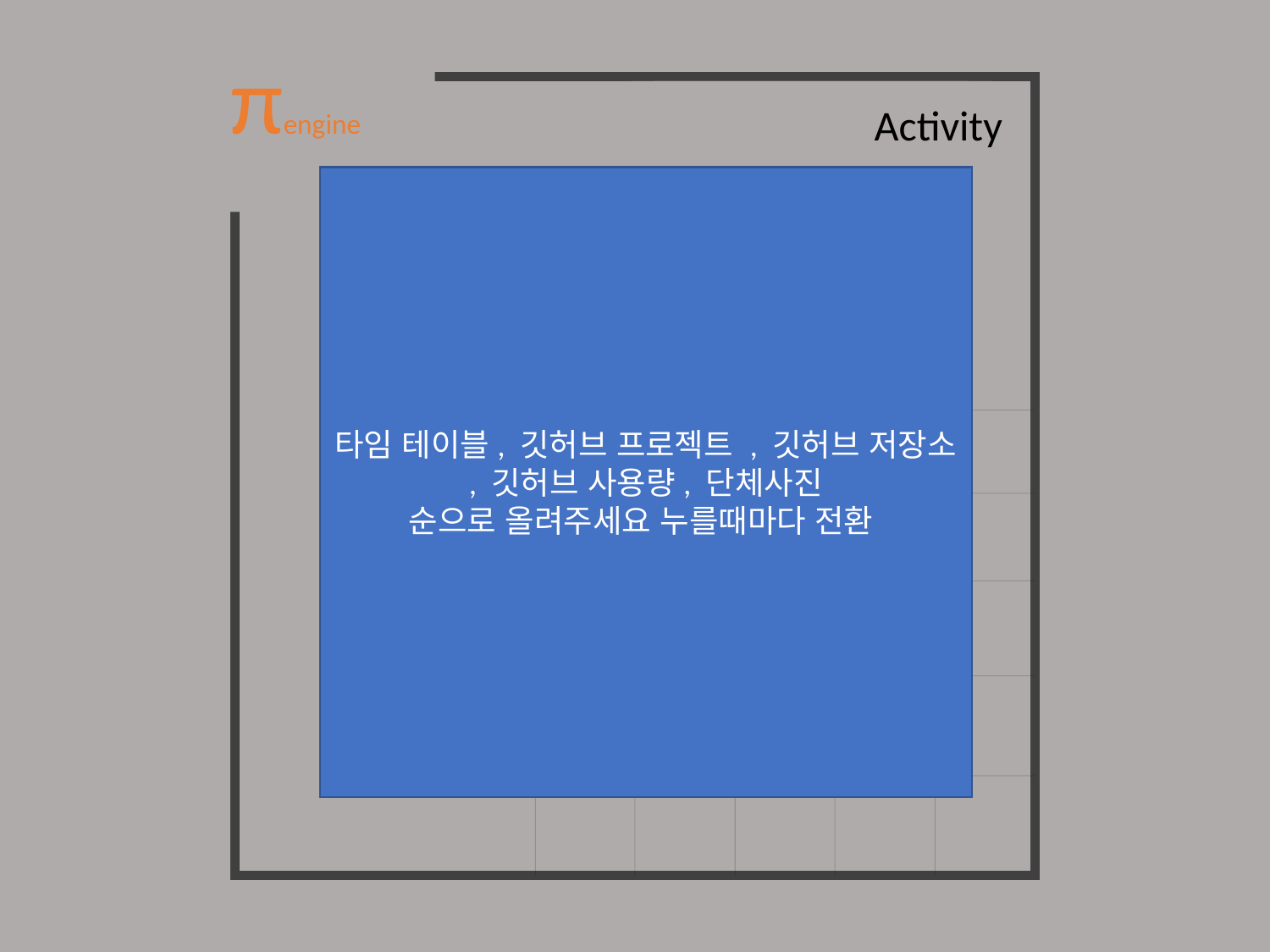

πengine

Activity
타임 테이블, 깃허브 프로젝트 , 깃허브 저장소 , 깃허브 사용량, 단체사진
순으로 올려주세요 누를때마다 전환